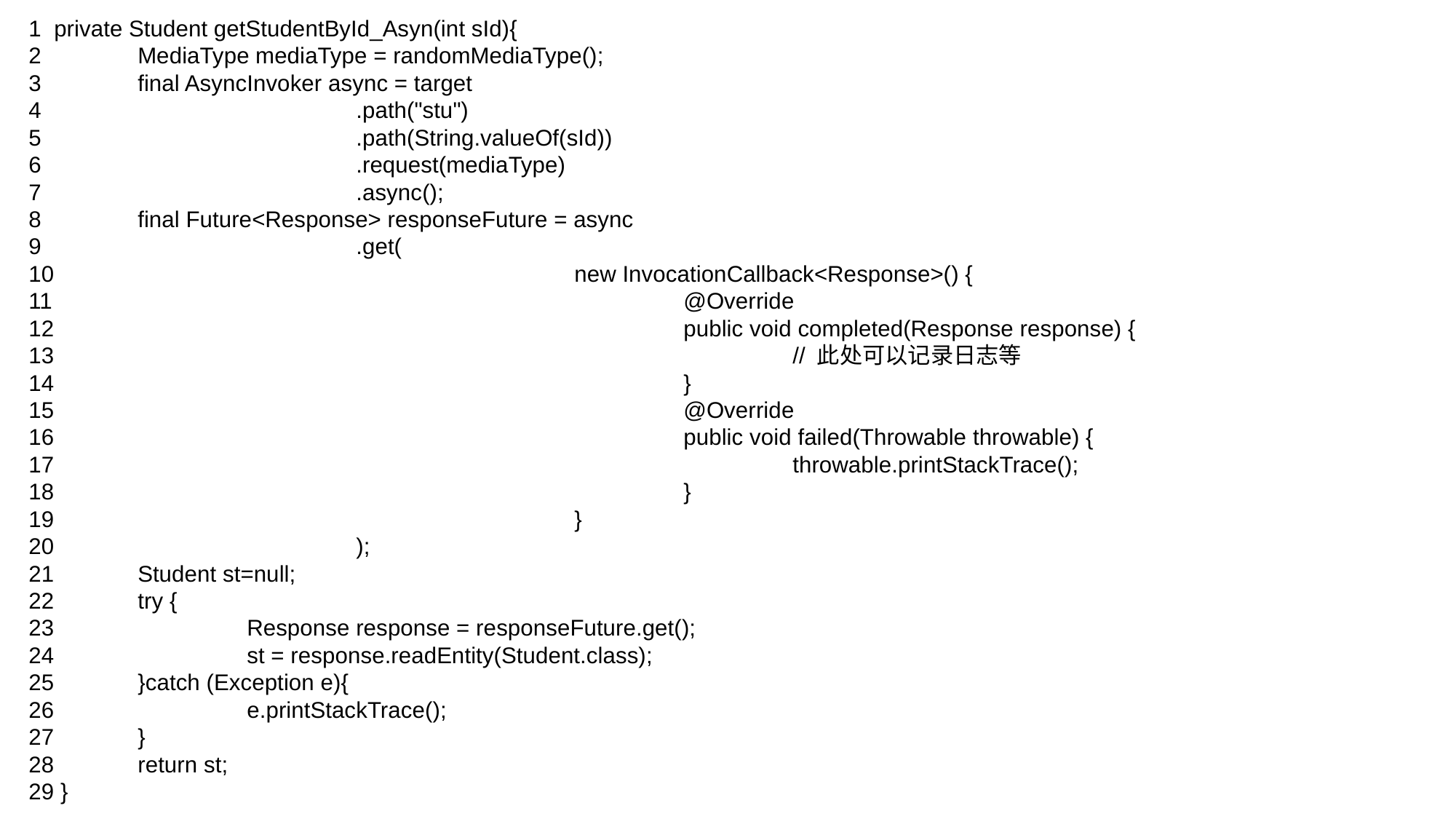

1  private Student getStudentById_Asyn(int sId){
2  	MediaType mediaType = randomMediaType();
3  	final AsyncInvoker async = target
4  			.path("stu")
5  			.path(String.valueOf(sId))
6  			.request(mediaType)
7  			.async();
8  	final Future<Response> responseFuture = async
9  			.get(
10 					new InvocationCallback<Response>() {
11 						@Override
12 						public void completed(Response response) {
13 							// 此处可以记录日志等
14 						}
15 						@Override
16 						public void failed(Throwable throwable) {
17 							throwable.printStackTrace();
18 						}
19 					}
20 			);
21 	Student st=null;
22 	try {
23 		Response response = responseFuture.get();
24 		st = response.readEntity(Student.class);
25 	}catch (Exception e){
26 		e.printStackTrace();
27 	}
28 	return st;
29 }